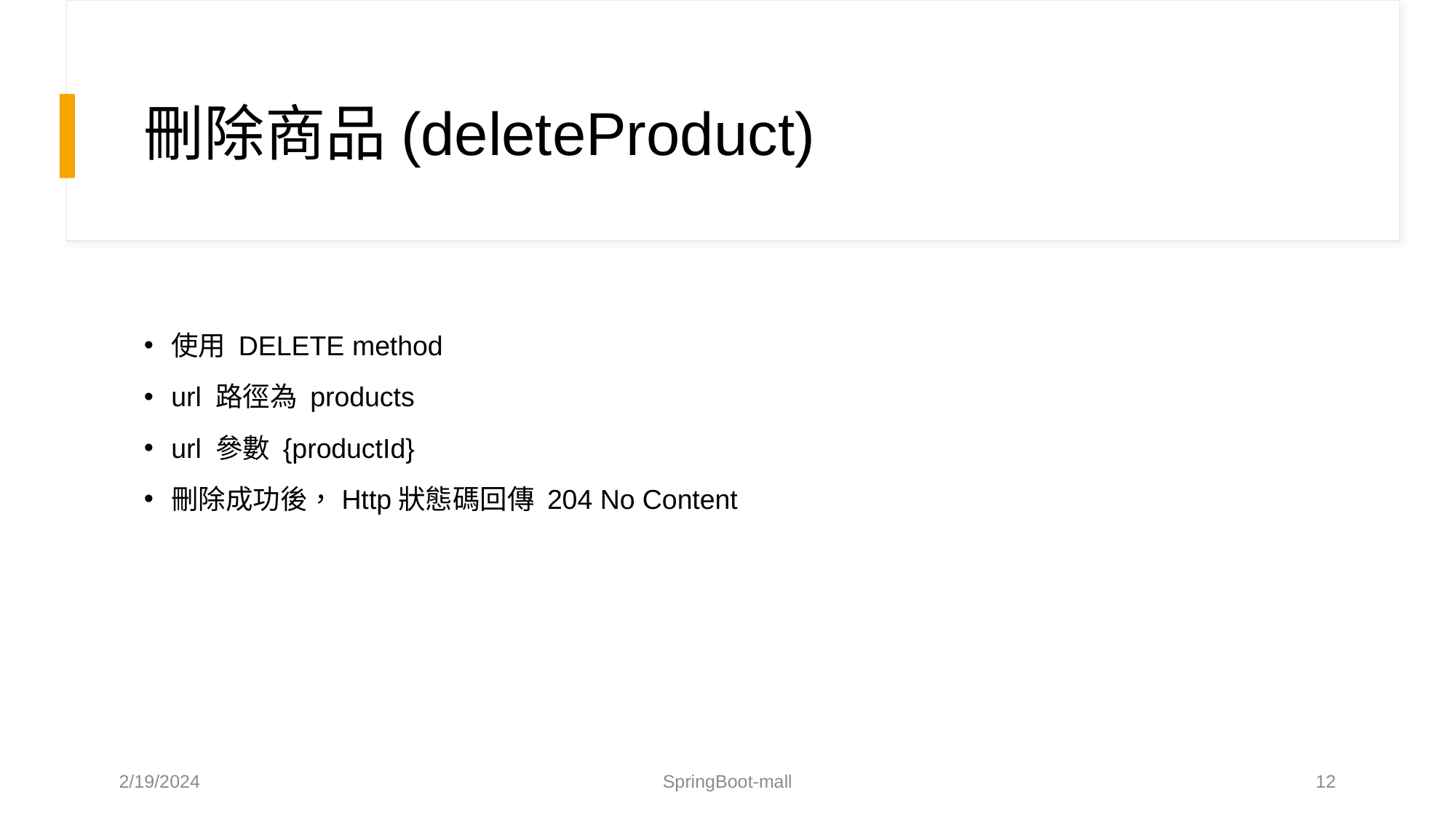

# 刪除商品(deleteProduct)
使用 DELETE method
url 路徑為 products
url 參數 {productId}
刪除成功後，Http狀態碼回傳 204 No Content

2/19/2024
SpringBoot-mall
12